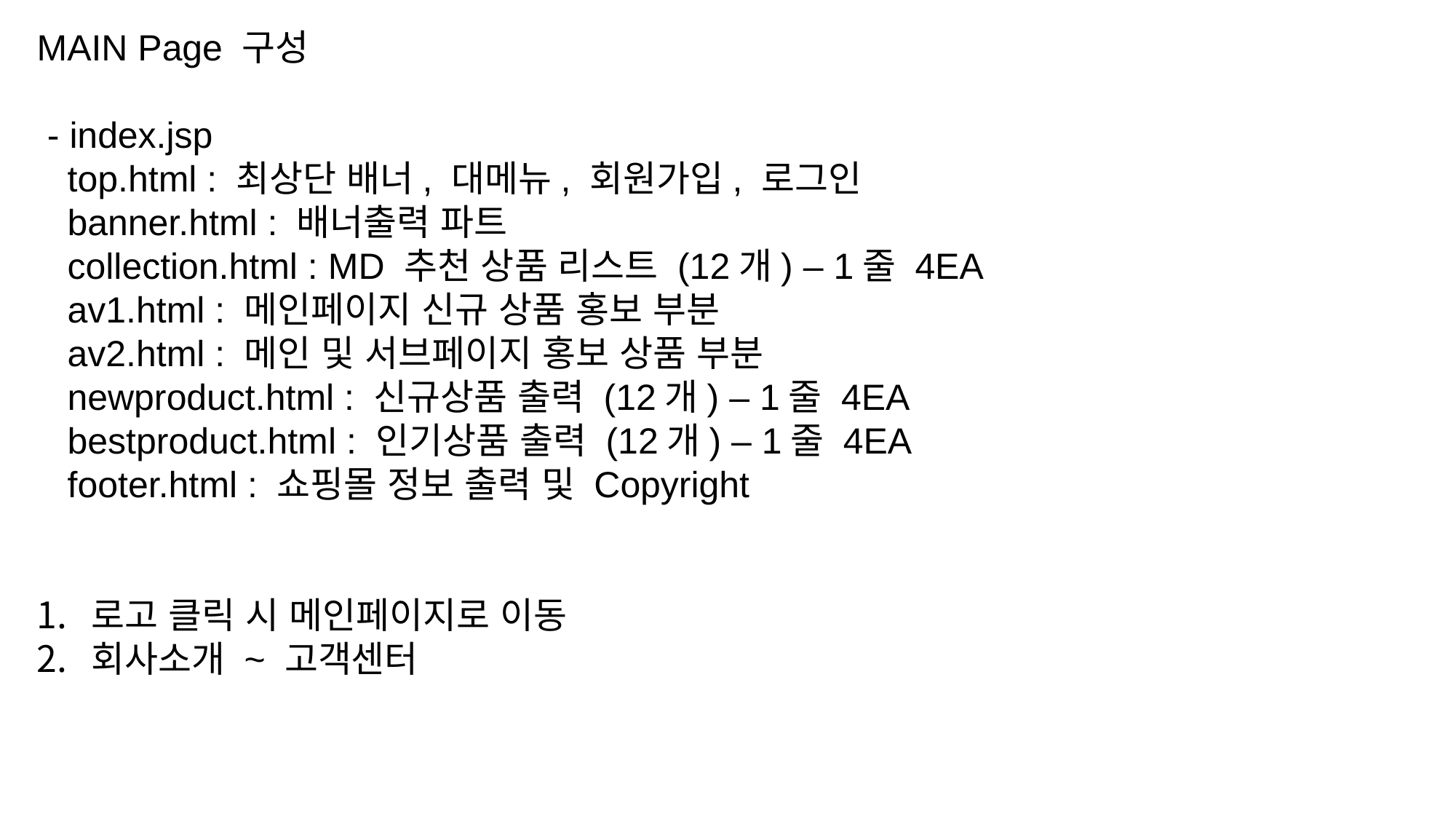

MAIN Page 구성

 - index.jsp
   top.html : 최상단 배너, 대메뉴, 회원가입, 로그인
   banner.html : 배너출력 파트
   collection.html : MD 추천 상품 리스트 (12개) – 1줄 4EA
   av1.html : 메인페이지 신규 상품 홍보 부분
   av2.html : 메인 및 서브페이지 홍보 상품 부분
   newproduct.html : 신규상품 출력 (12개) – 1줄 4EA
   bestproduct.html : 인기상품 출력 (12개) – 1줄 4EA
   footer.html : 쇼핑몰 정보 출력 및 Copyright

로고 클릭 시 메인페이지로 이동
회사소개 ~ 고객센터